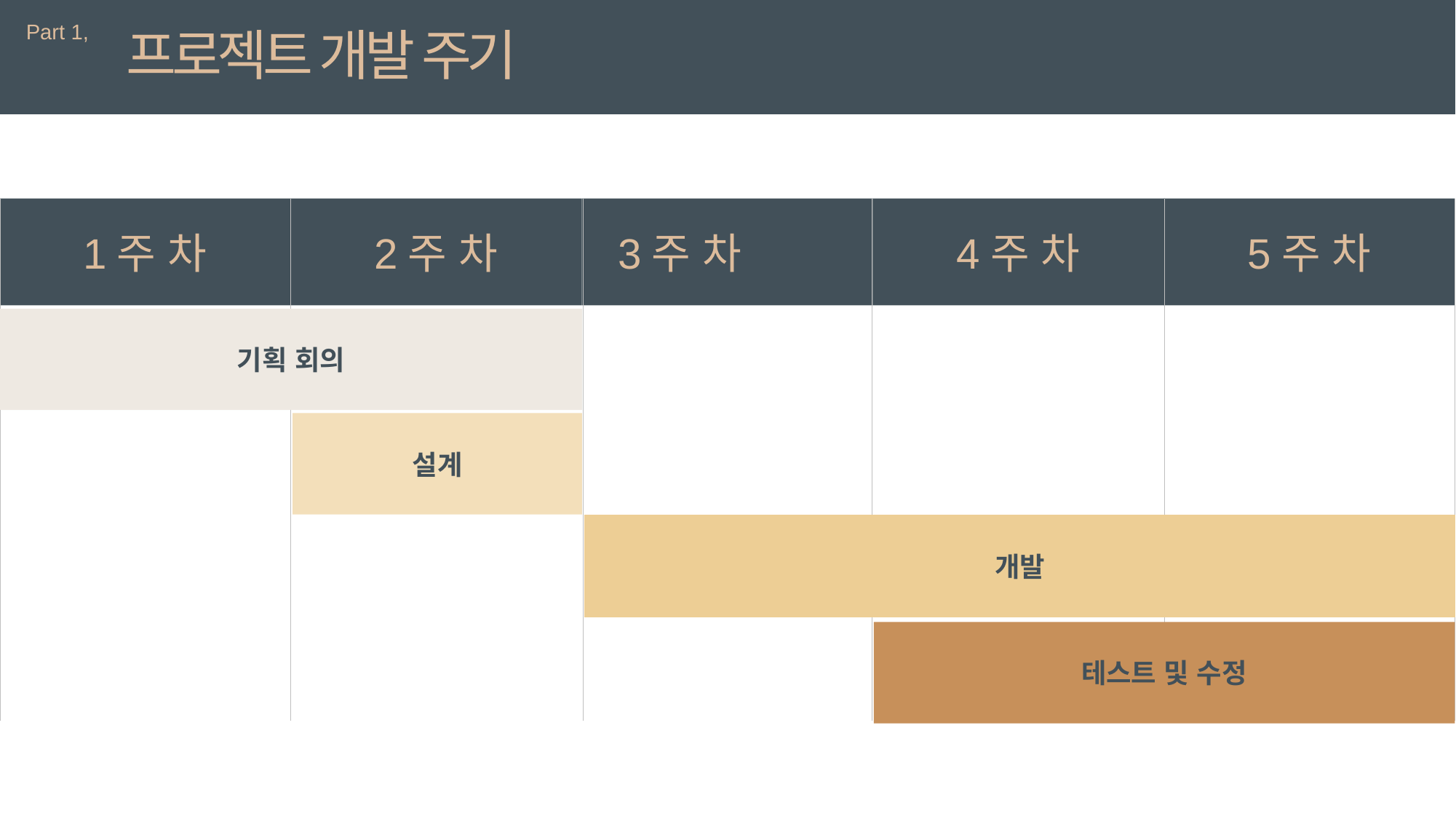

Part 1,
프로젝트 개발 주기

1주 차
2주 차
3주 차
5주 차
4주 차
기획 회의
설계
개발
테스트 및 수정